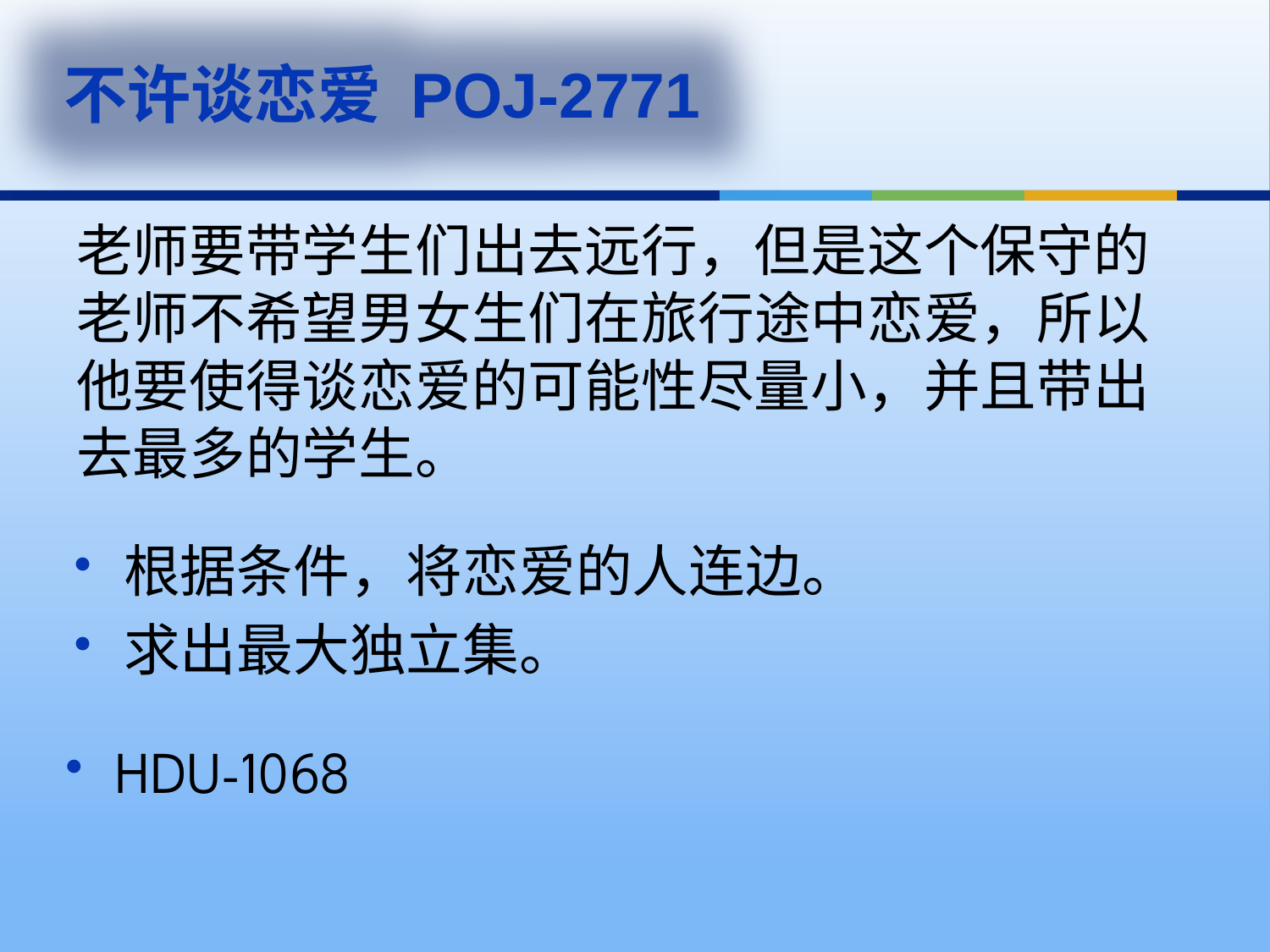

不许谈恋爱 POJ-2771
老师要带学生们出去远行，但是这个保守的老师不希望男女生们在旅行途中恋爱，所以他要使得谈恋爱的可能性尽量小，并且带出去最多的学生。

根据条件，将恋爱的人连边。
求出最大独立集。
HDU-1068